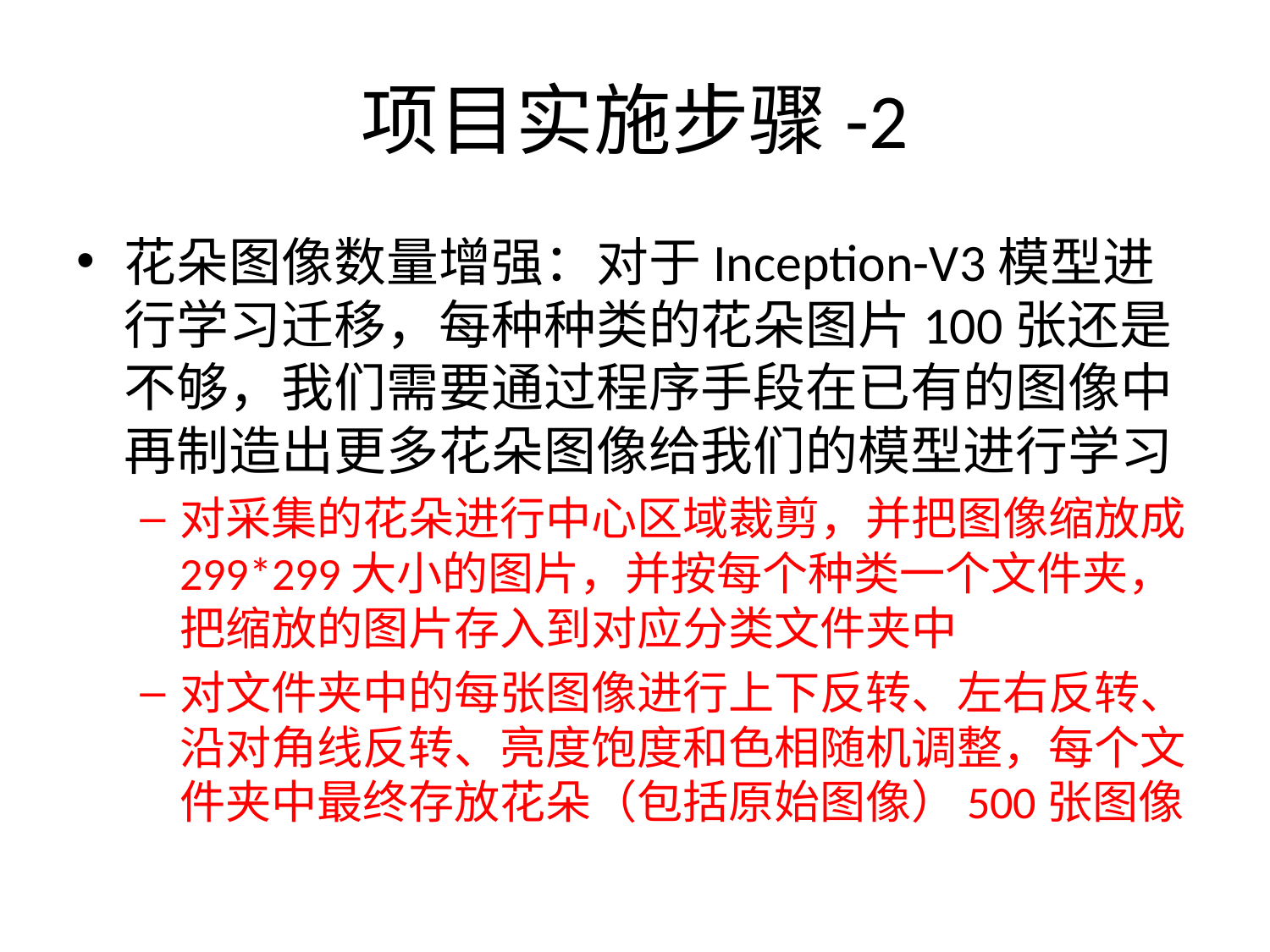

# 项目实施步骤-2
花朵图像数量增强：对于Inception-V3模型进行学习迁移，每种种类的花朵图片100张还是不够，我们需要通过程序手段在已有的图像中再制造出更多花朵图像给我们的模型进行学习
对采集的花朵进行中心区域裁剪，并把图像缩放成299*299大小的图片，并按每个种类一个文件夹，把缩放的图片存入到对应分类文件夹中
对文件夹中的每张图像进行上下反转、左右反转、沿对角线反转、亮度饱度和色相随机调整，每个文件夹中最终存放花朵（包括原始图像）500张图像